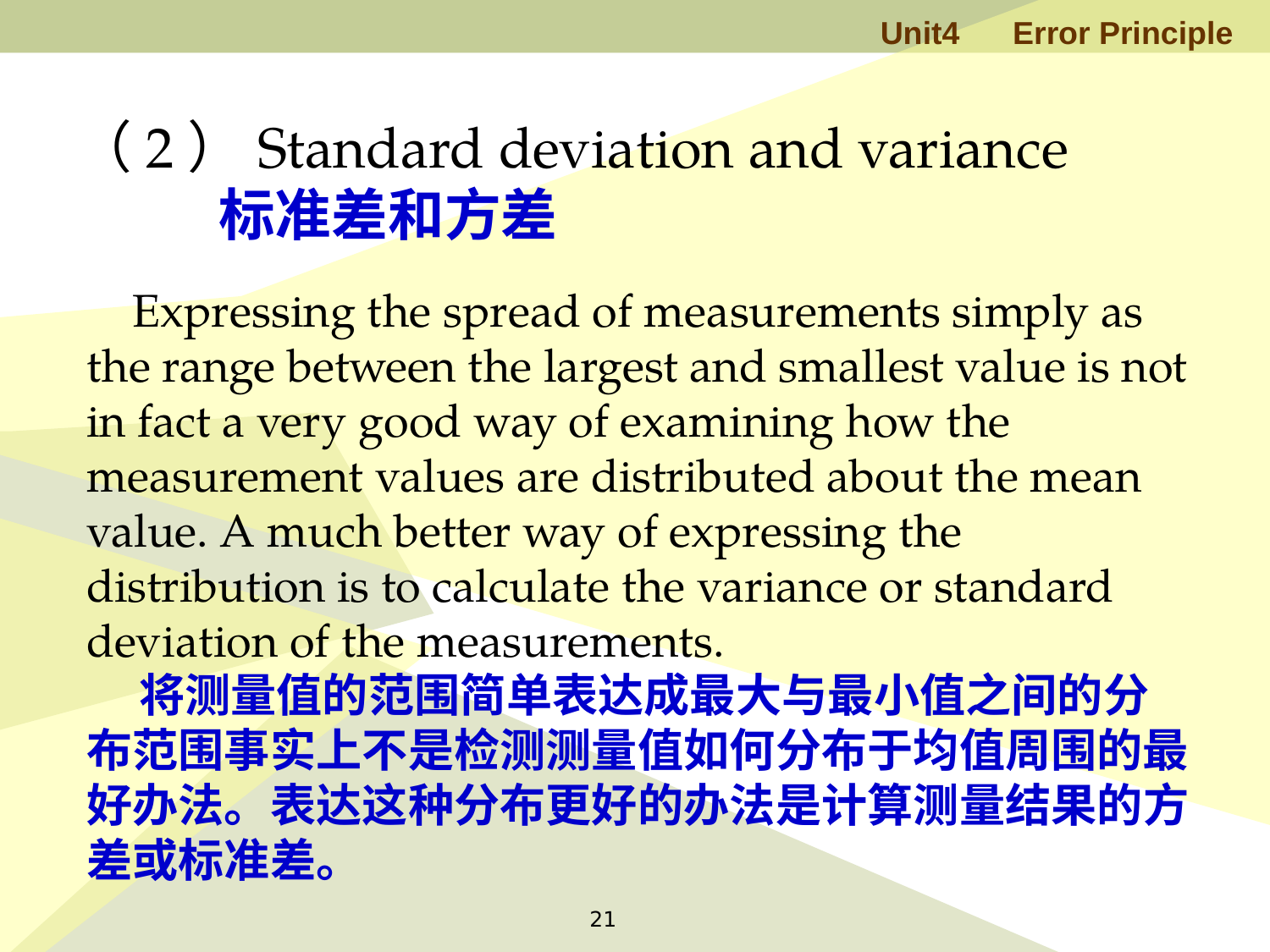

（2）Standard deviation and variance
          标准差和方差
    Expressing the spread of measurements simply as the range between the largest and smallest value is not in fact a very good way of examining how the measurement values are distributed about the mean value. A much better way of expressing the distribution is to calculate the variance or standard deviation of the measurements.
    将测量值的范围简单表达成最大与最小值之间的分布范围事实上不是检测测量值如何分布于均值周围的最好办法。表达这种分布更好的办法是计算测量结果的方差或标准差。
21